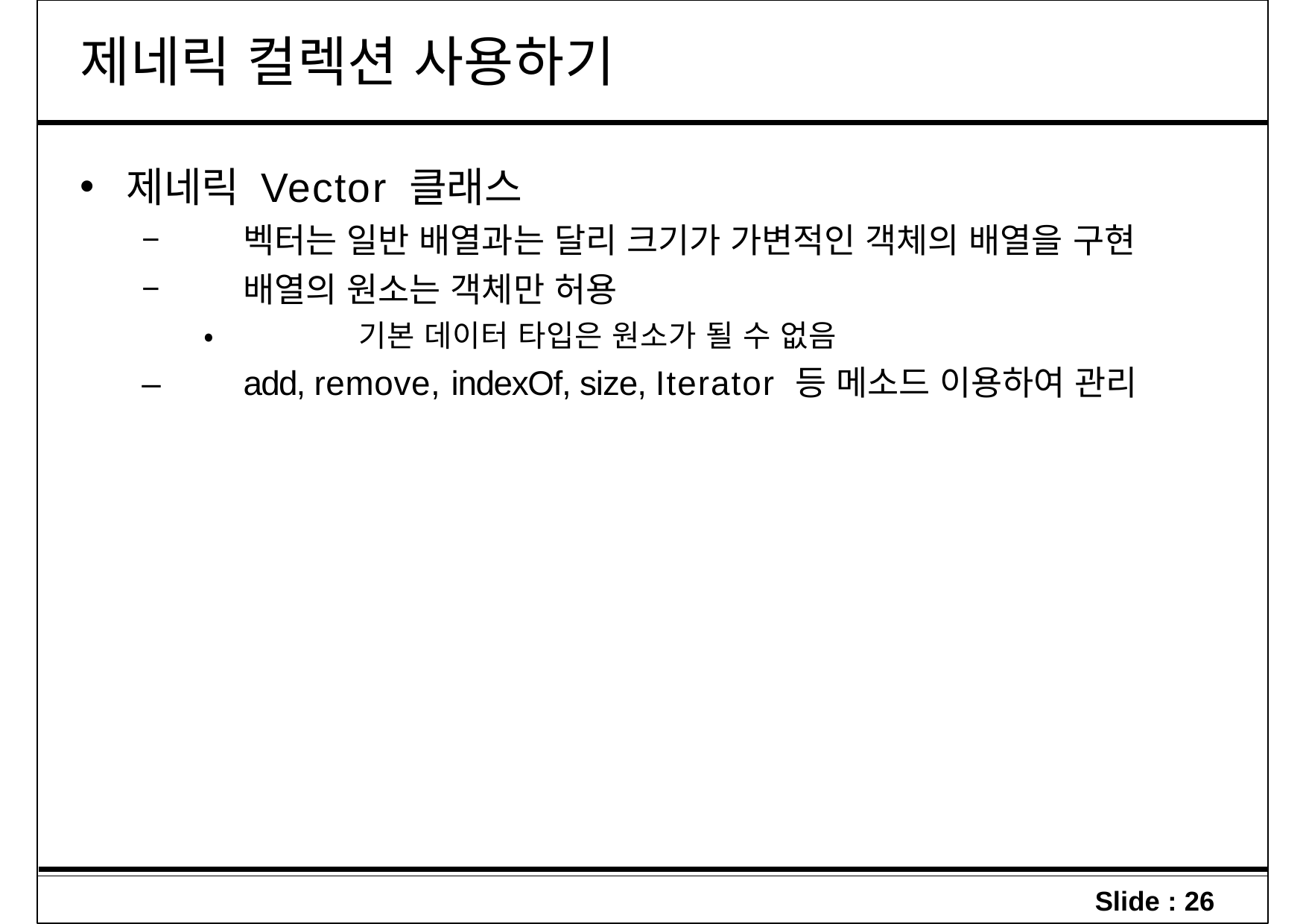

# 제네릭 컬렉션 사용하기
제네릭 Vector 클래스
–	벡터는 일반 배열과는 달리 크기가 가변적인 객체의 배열을 구현
–	배열의 원소는 객체만 허용
•	기본 데이터 타입은 원소가 될 수 없음
–	add, remove, indexOf, size, Iterator 등 메소드 이용하여 관리

Slide : 26